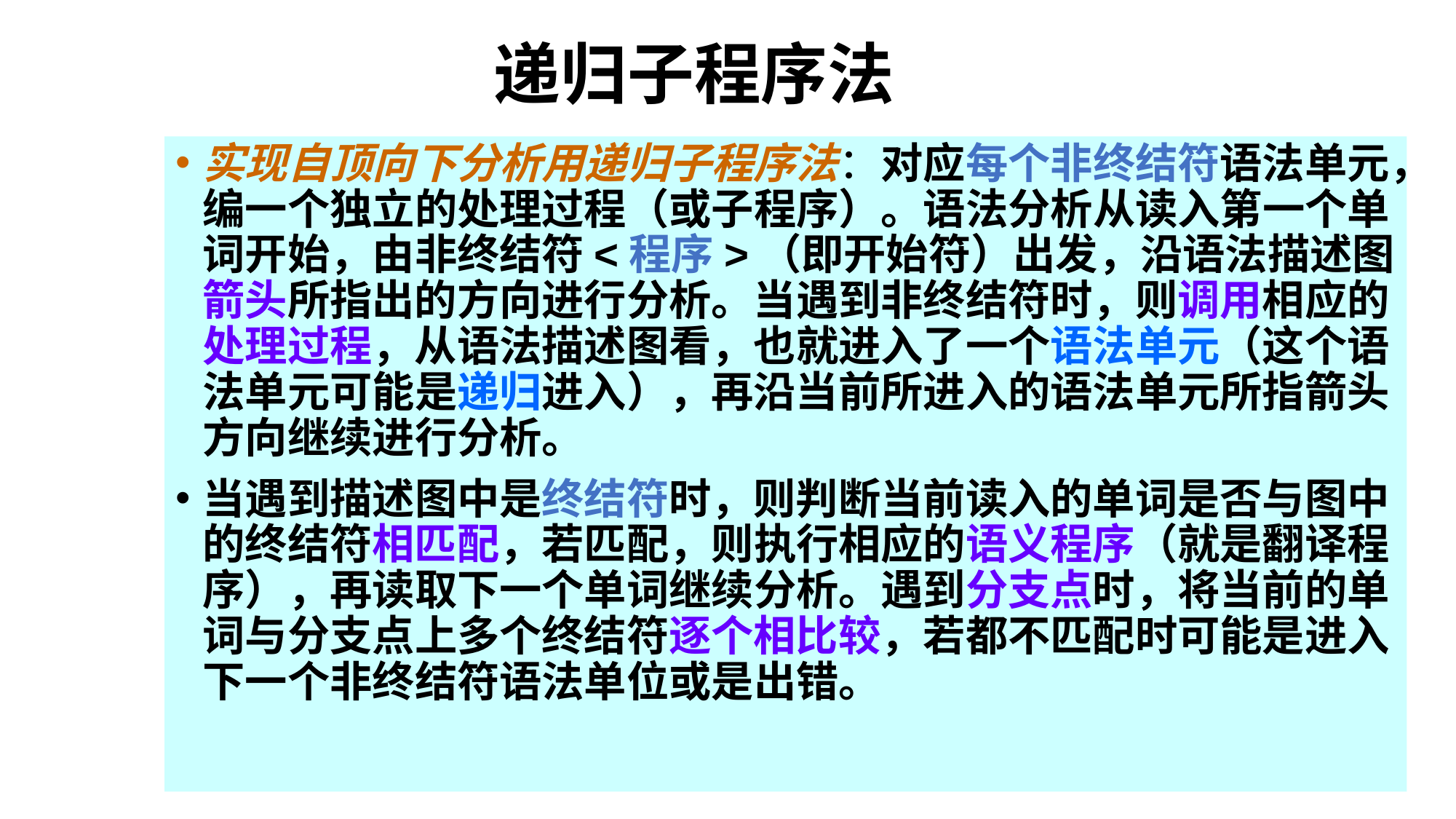

# 递归子程序法
实现自顶向下分析用递归子程序法：对应每个非终结符语法单元，编一个独立的处理过程（或子程序）。语法分析从读入第一个单词开始，由非终结符<程序>（即开始符）出发，沿语法描述图箭头所指出的方向进行分析。当遇到非终结符时，则调用相应的处理过程，从语法描述图看，也就进入了一个语法单元（这个语法单元可能是递归进入），再沿当前所进入的语法单元所指箭头方向继续进行分析。
当遇到描述图中是终结符时，则判断当前读入的单词是否与图中的终结符相匹配，若匹配，则执行相应的语义程序（就是翻译程序），再读取下一个单词继续分析。遇到分支点时，将当前的单词与分支点上多个终结符逐个相比较，若都不匹配时可能是进入下一个非终结符语法单位或是出错。